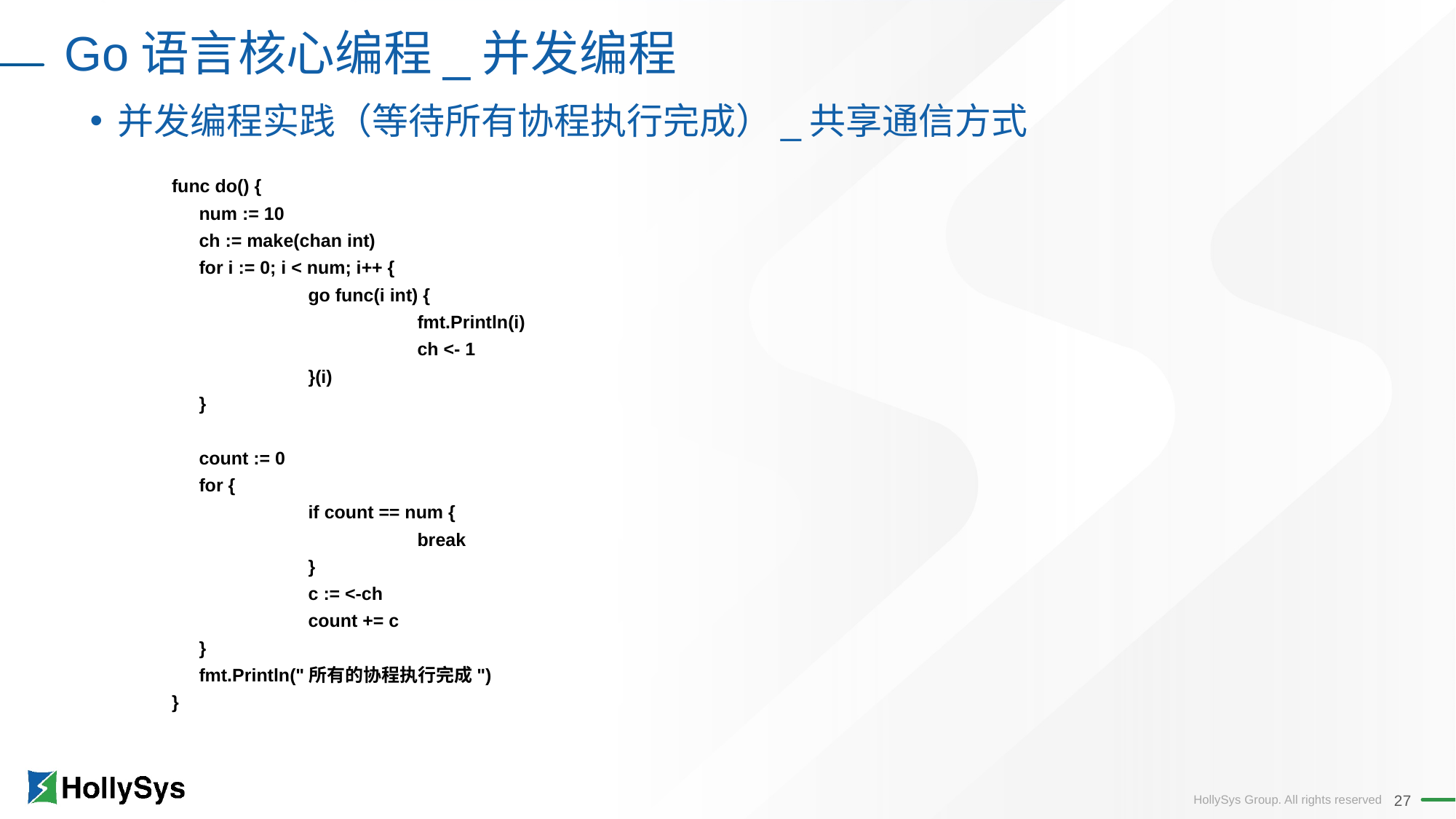

Go语言核心编程_并发编程
并发编程实践（等待所有协程执行完成）_共享通信方式

func do() {
	num := 10
	ch := make(chan int)
	for i := 0; i < num; i++ {
		go func(i int) {
			fmt.Println(i)
			ch <- 1
		}(i)
	}

	count := 0
	for {
		if count == num {
			break
		}
		c := <-ch
		count += c
	}
	fmt.Println("所有的协程执行完成")
}